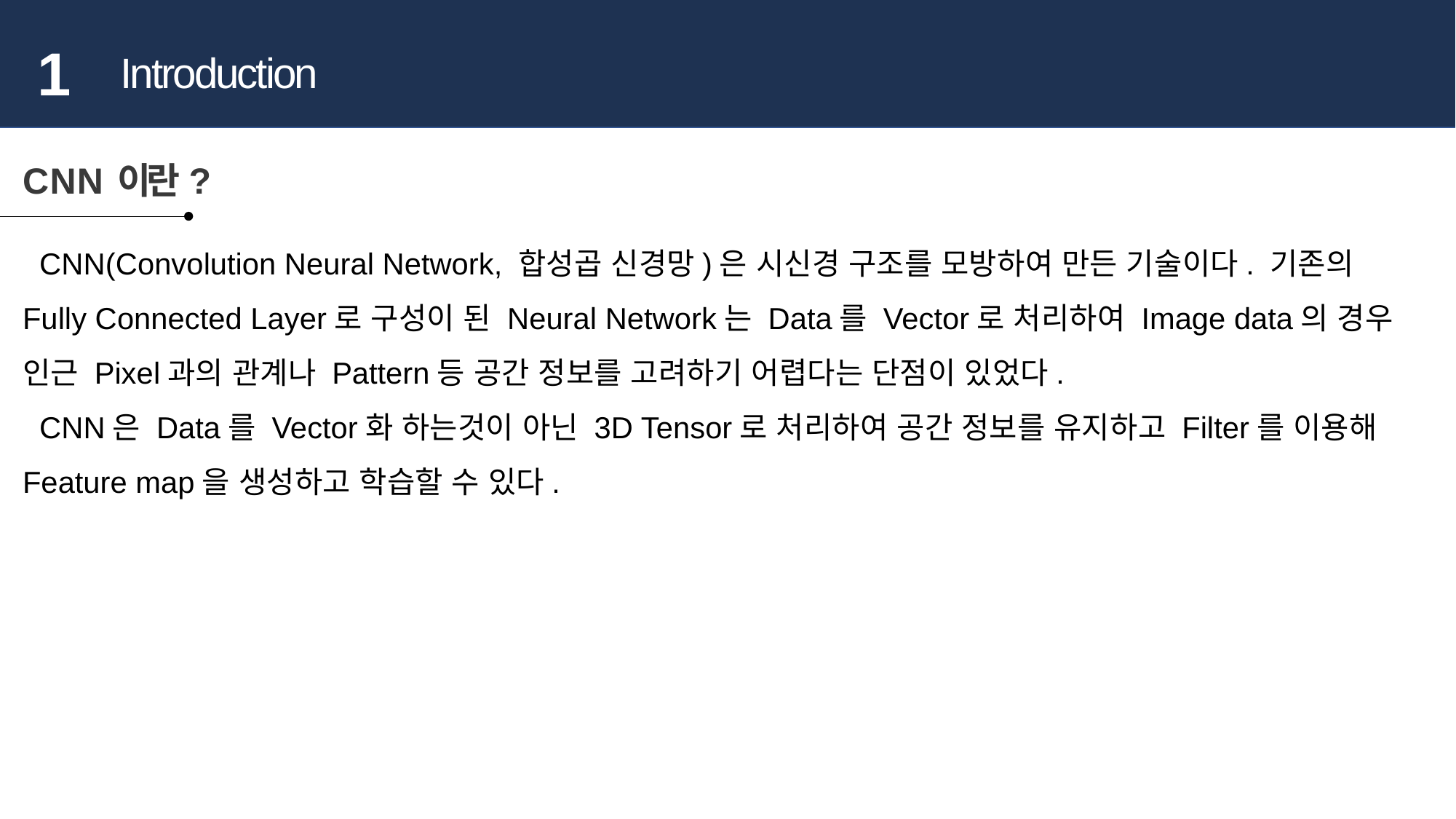

1
Introduction
C N N 이란?
  CNN(Convolution Neural Network, 합성곱 신경망)은 시신경 구조를 모방하여 만든 기술이다. 기존의 Fully Connected Layer로 구성이 된 Neural Network는 Data를 Vector로 처리하여 Image data의 경우 인근 Pixel과의 관계나 Pattern등 공간 정보를 고려하기 어렵다는 단점이 있었다.
  CNN은 Data를 Vector화 하는것이 아닌 3D Tensor로 처리하여 공간 정보를 유지하고 Filter를 이용해 Feature map을 생성하고 학습할 수 있다.